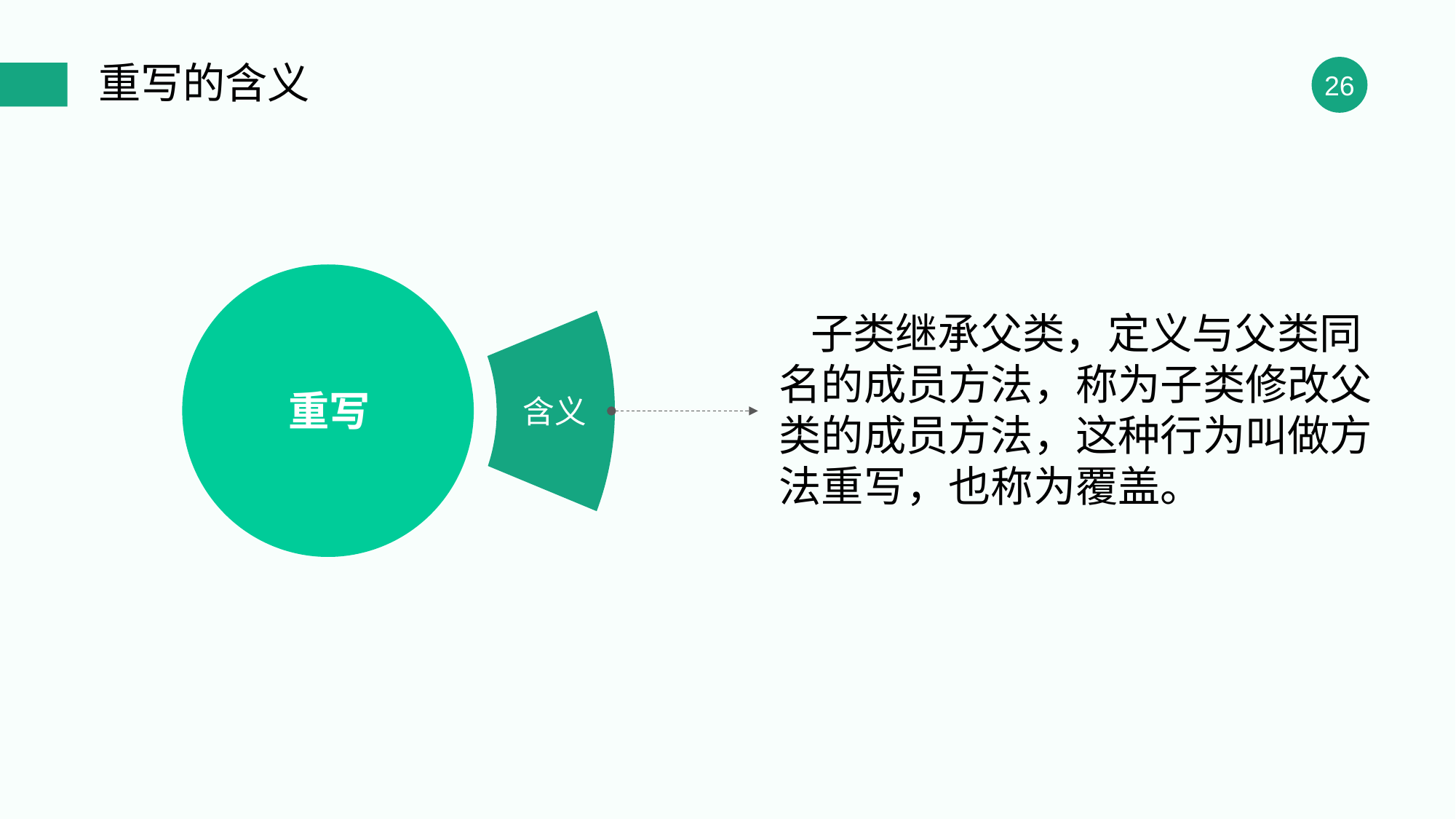

重写的含义

子类继承父类，定义与父类同名的成员方法，称为子类修改父类的成员方法，这种行为叫做方法重写，也称为覆盖。

重写
含义